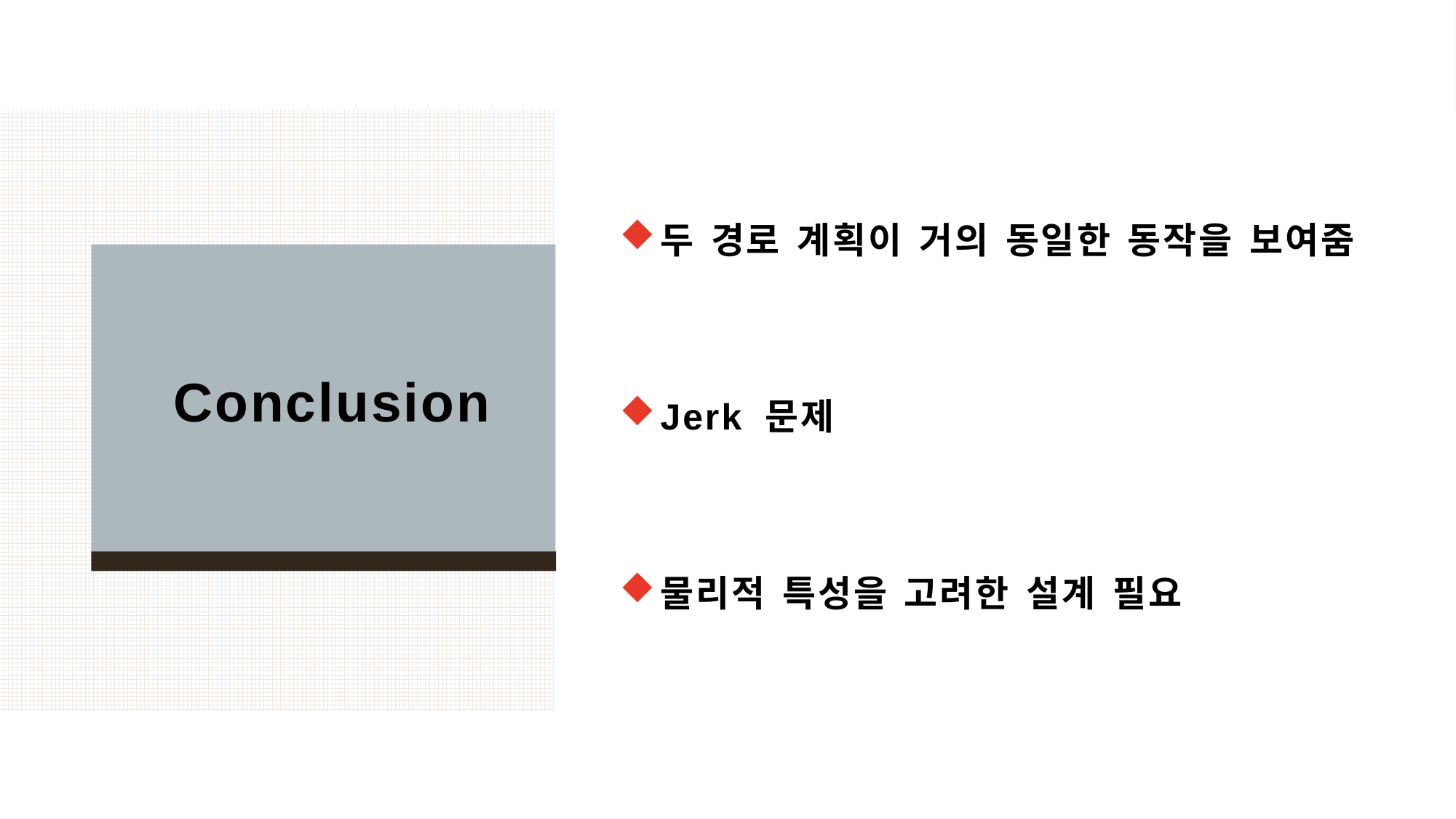

두 경로 계획이 거의 동일한 동작을 보여줌

Jerk 문제

물리적 특성을 고려한 설계 필요

Conclusion